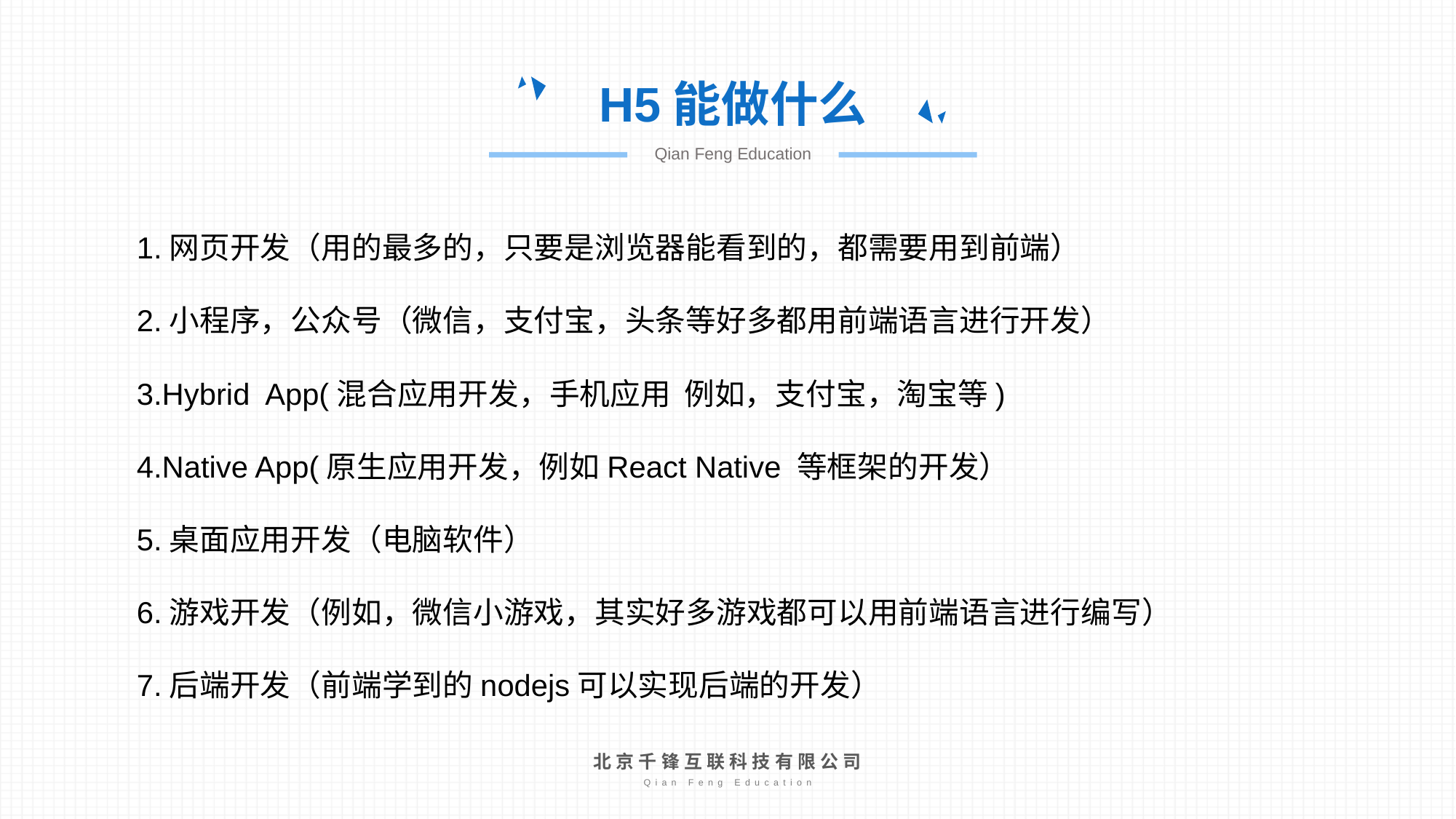

H5能做什么

Qian Feng Education

1.网页开发（用的最多的，只要是浏览器能看到的，都需要用到前端）
2.小程序，公众号（微信，支付宝，头条等好多都用前端语言进行开发）
3.Hybrid  App(混合应用开发，手机应用  例如，支付宝，淘宝等)
4.Native App(原生应用开发，例如React Native 等框架的开发）
5.桌面应用开发（电脑软件）
6.游戏开发（例如，微信小游戏，其实好多游戏都可以用前端语言进行编写）
7.后端开发（前端学到的nodejs可以实现后端的开发）
北京千锋互联科技有限公司
Qian Feng Education